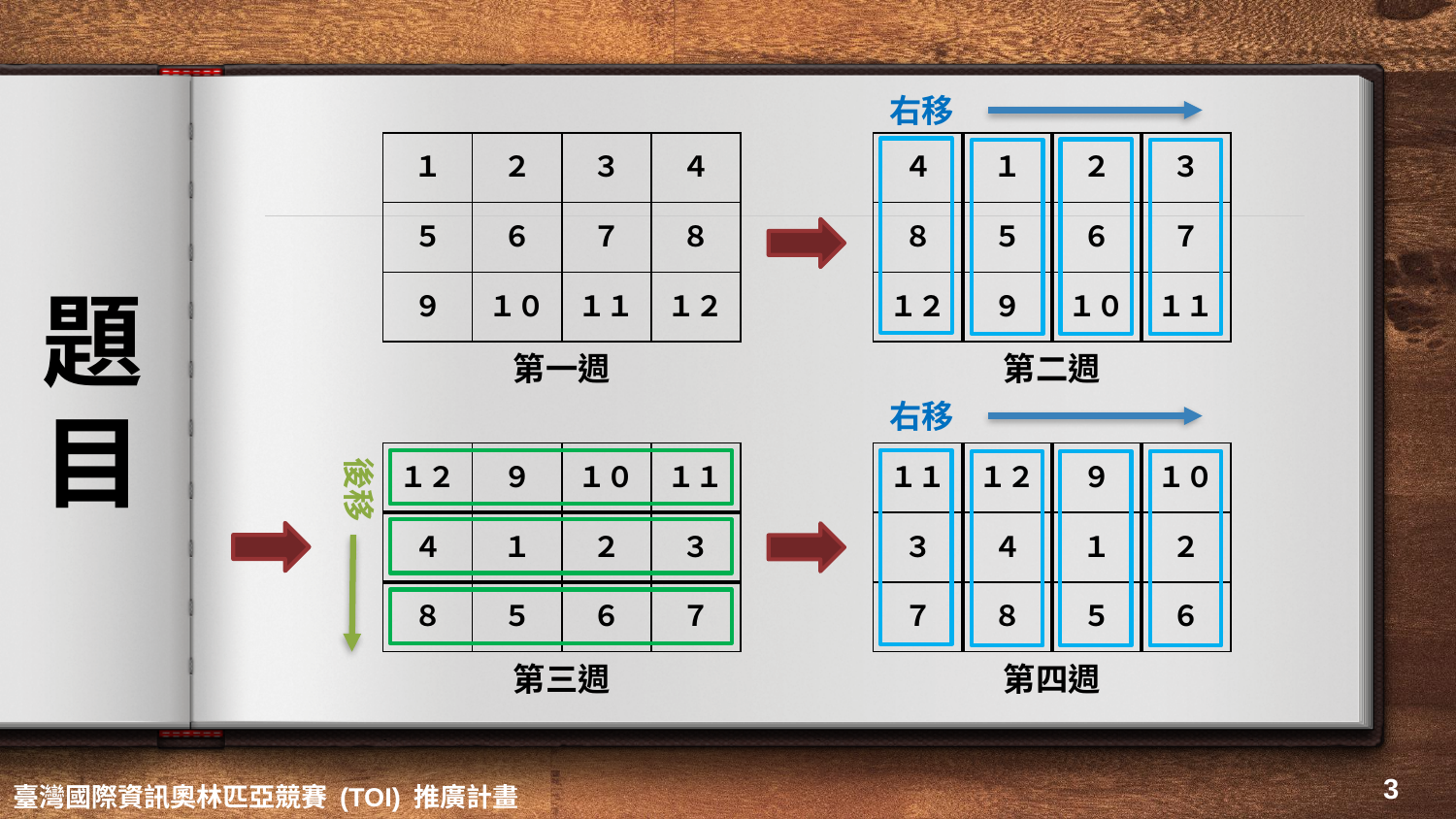

右移
| ４ | １ | ２ | ３ |
| --- | --- | --- | --- |
| ８ | ５ | ６ | ７ |
| １２ | ９ | １０ | １１ |
| １ | ２ | ３ | ４ |
| --- | --- | --- | --- |
| ５ | ６ | ７ | ８ |
| ９ | １０ | １１ | １２ |

# 題 目
第二週
第一週
右移
後移
| １２ | ９ | １０ | １１ |
| --- | --- | --- | --- |
| ４ | １ | ２ | ３ |
| ８ | ５ | ６ | ７ |
| １１ | １２ | ９ | １０ |
| --- | --- | --- | --- |
| ３ | ４ | １ | ２ |
| ７ | ８ | ５ | ６ |

第三週
第四週
3